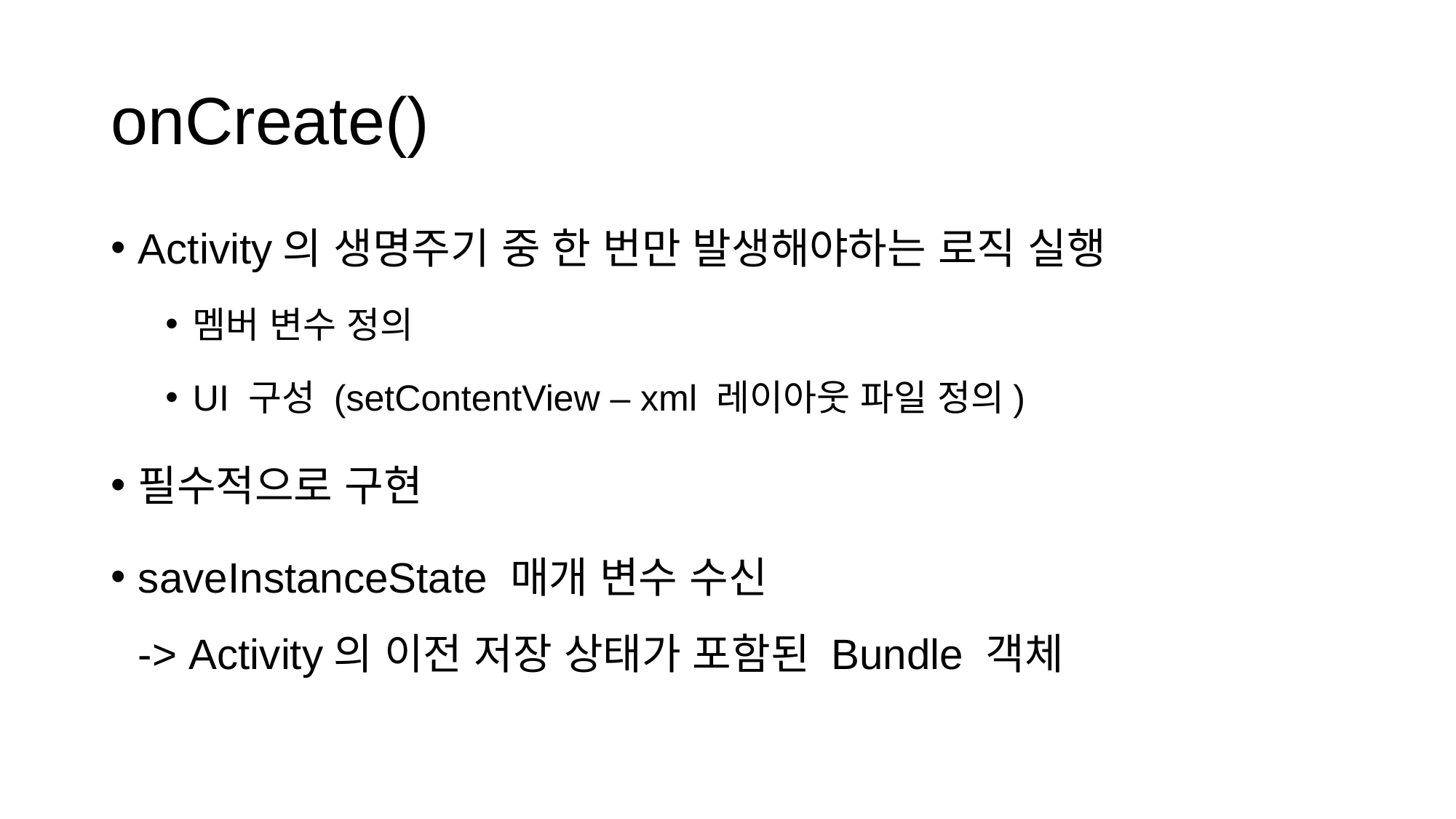

# onCreate()
Activity의 생명주기 중 한 번만 발생해야하는 로직 실행
멤버 변수 정의
UI 구성 (setContentView – xml 레이아웃 파일 정의)
필수적으로 구현
saveInstanceState 매개 변수 수신
-> Activity의 이전 저장 상태가 포함된 Bundle 객체